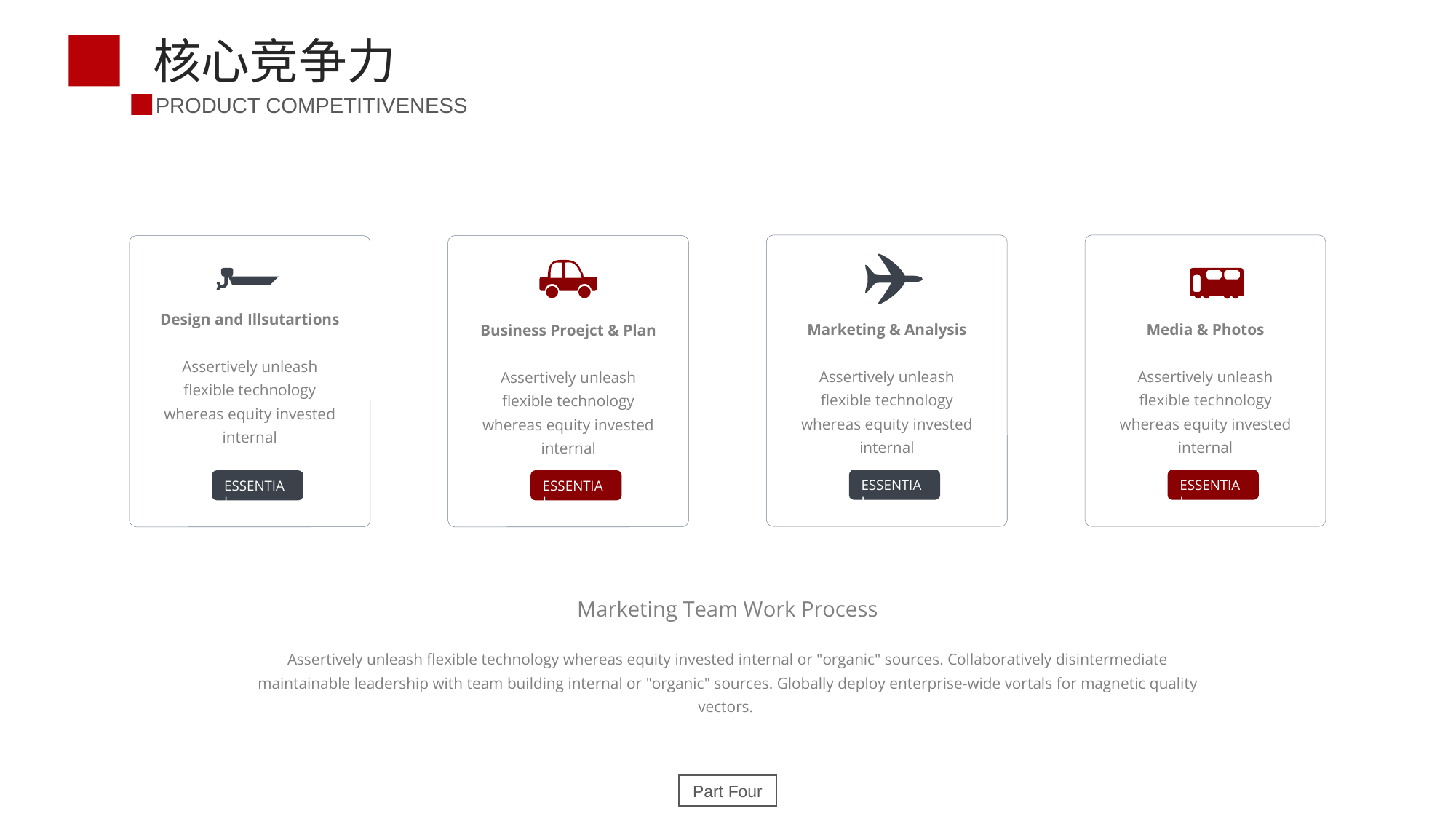

核心竞争力

PRODUCT COMPETITIVENESS

Marketing & Analysis

Assertively unleash flexible technology whereas equity invested internal

Media & Photos

Assertively unleash flexible technology whereas equity invested internal

Design and Illsutartions

Assertively unleash flexible technology whereas equity invested internal

Business Proejct & Plan

Assertively unleash flexible technology whereas equity invested internal

ESSENTIAL
ESSENTIAL
ESSENTIAL
ESSENTIAL
Marketing Team Work Process

Assertively unleash flexible technology whereas equity invested internal or "organic" sources. Collaboratively disintermediate maintainable leadership with team building internal or "organic" sources. Globally deploy enterprise-wide vortals for magnetic quality vectors.
Part Four